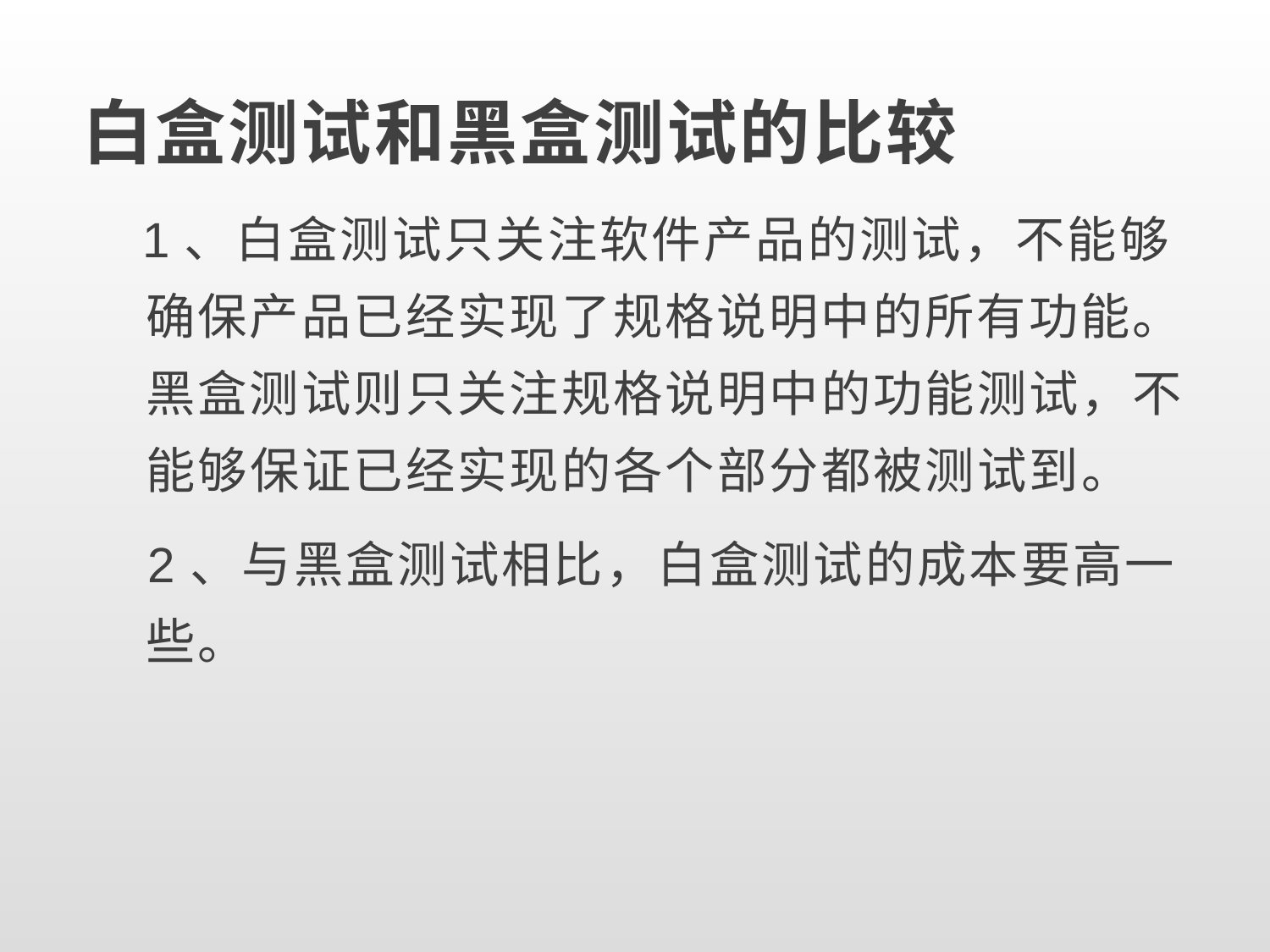

白盒测试和黑盒测试的比较
       1、白盒测试只关注软件产品的测试，不能够确保产品已经实现了规格说明中的所有功能。黑盒测试则只关注规格说明中的功能测试，不能够保证已经实现的各个部分都被测试到。
    2、与黑盒测试相比，白盒测试的成本要高一些。